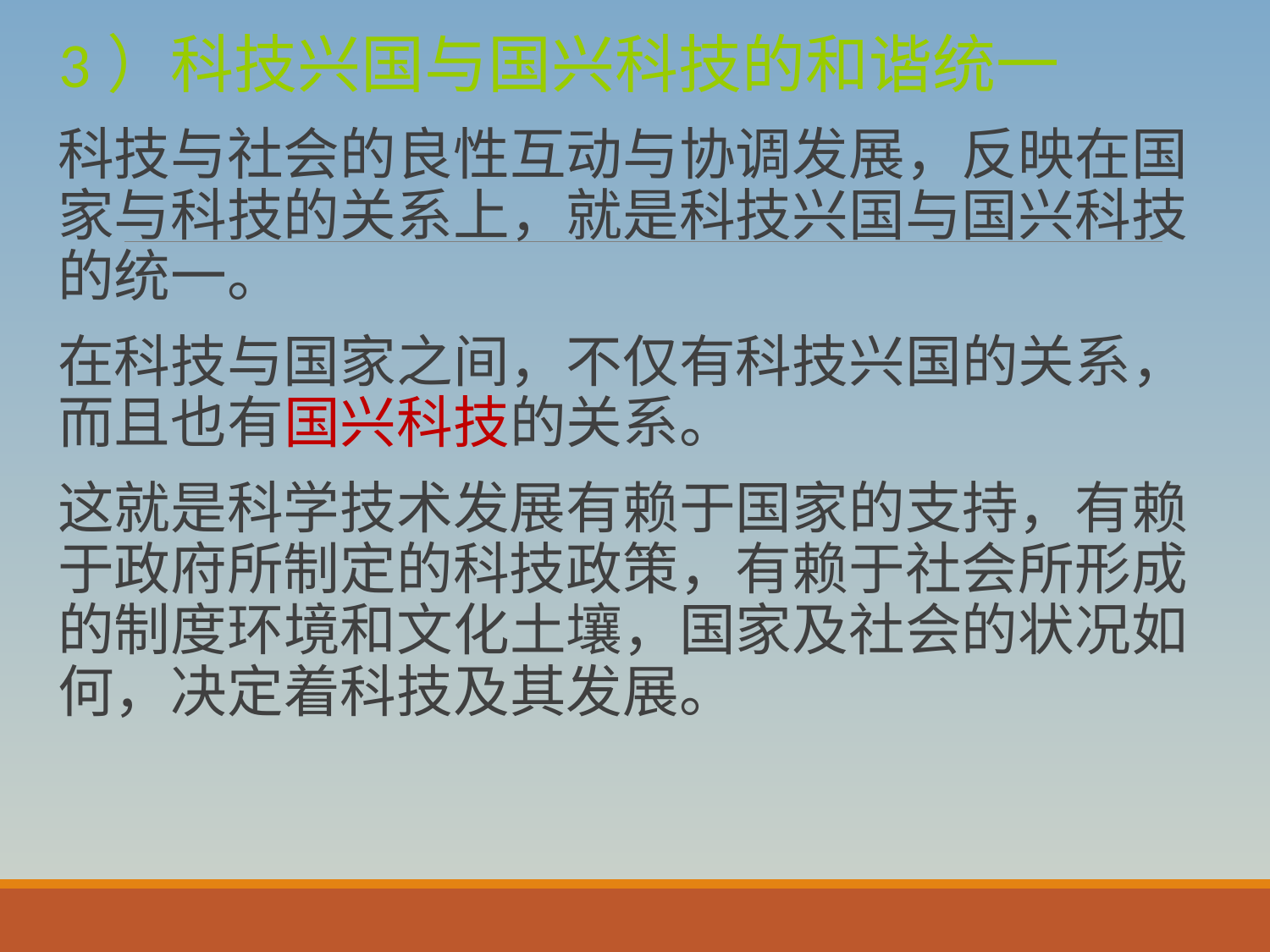

3）科技兴国与国兴科技的和谐统一
科技与社会的良性互动与协调发展，反映在国家与科技的关系上，就是科技兴国与国兴科技的统一。
在科技与国家之间，不仅有科技兴国的关系，而且也有国兴科技的关系。
这就是科学技术发展有赖于国家的支持，有赖于政府所制定的科技政策，有赖于社会所形成的制度环境和文化土壤，国家及社会的状况如何，决定着科技及其发展。